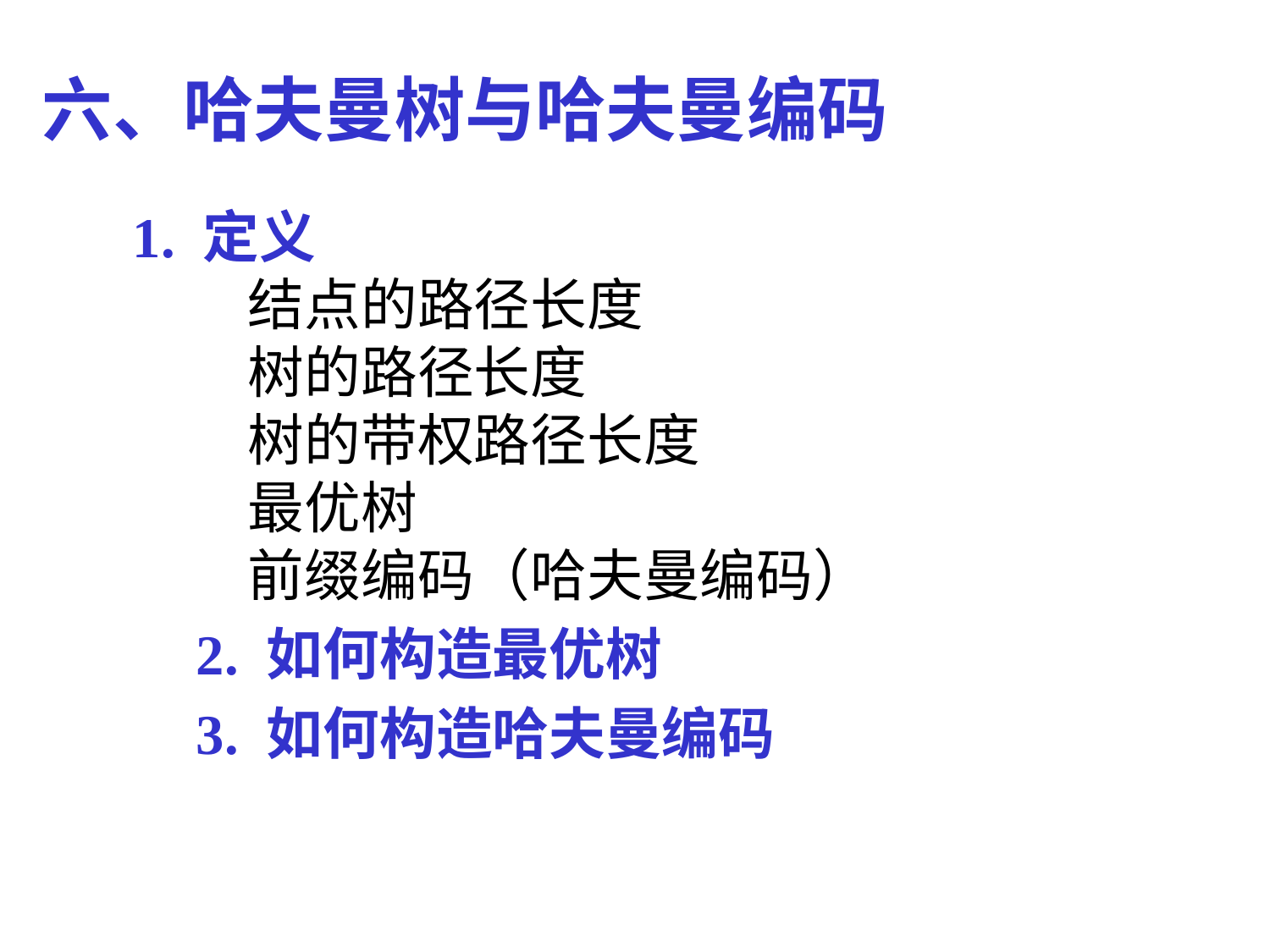

六、哈夫曼树与哈夫曼编码
1. 定义
   结点的路径长度
   树的路径长度
   树的带权路径长度
   最优树
   前缀编码（哈夫曼编码）
2. 如何构造最优树
3. 如何构造哈夫曼编码